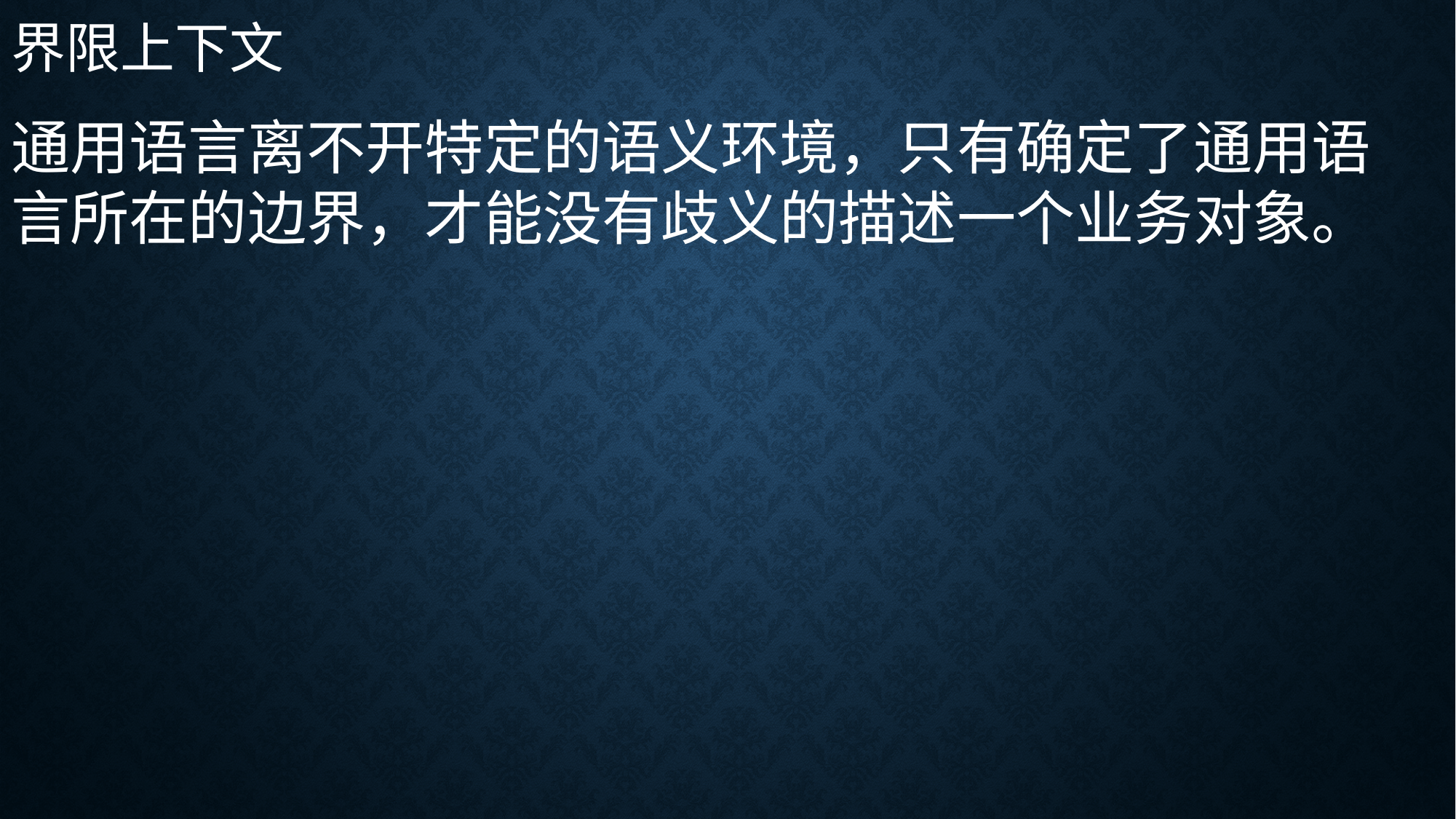

界限上下文
通用语言离不开特定的语义环境，只有确定了通用语言所在的边界，才能没有歧义的描述一个业务对象。